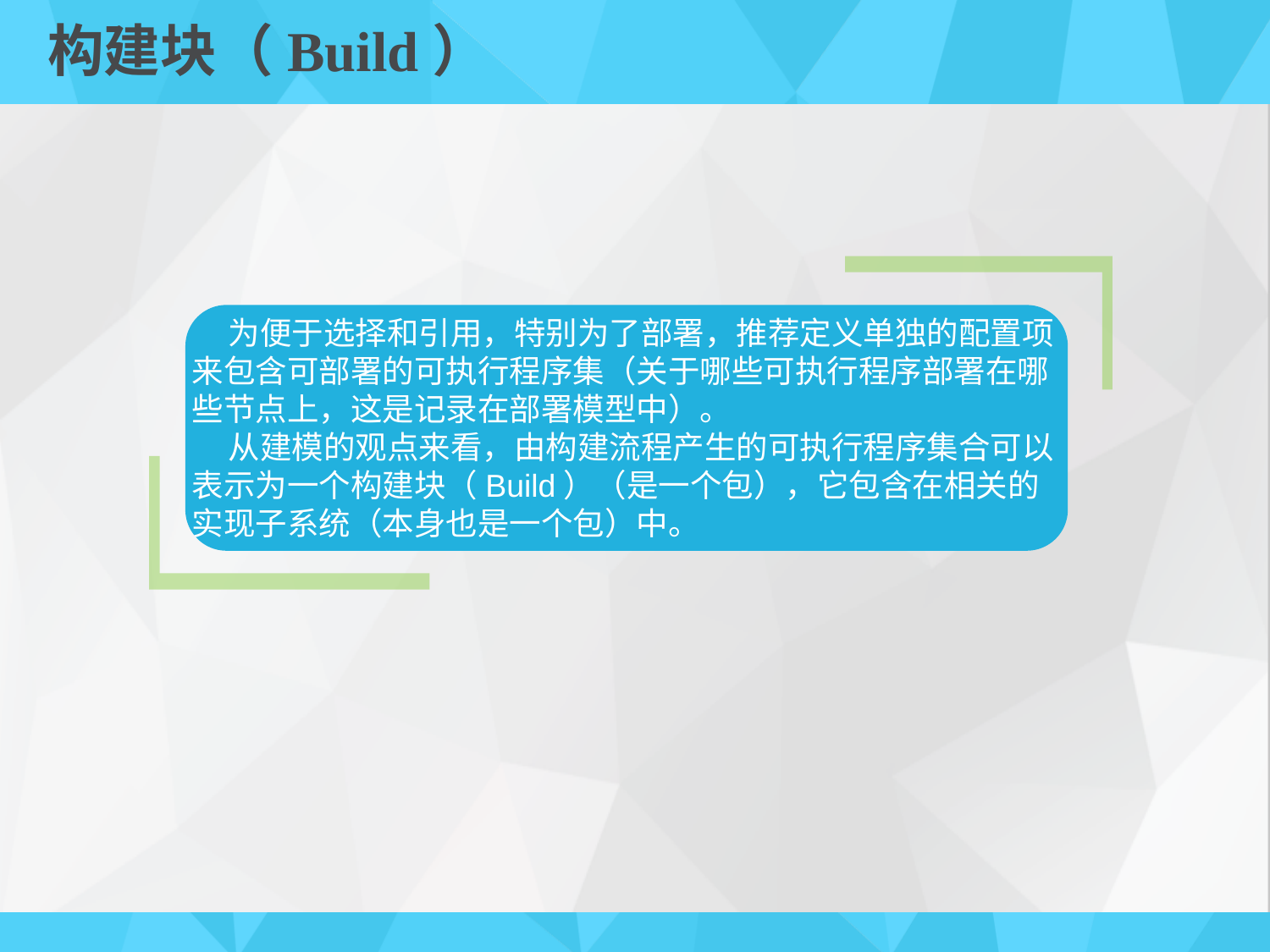

# 构建块（Build）

    为便于选择和引用，特别为了部署，推荐定义单独的配置项来包含可部署的可执行程序集（关于哪些可执行程序部署在哪些节点上，这是记录在部署模型中）。
    从建模的观点来看，由构建流程产生的可执行程序集合可以表示为一个构建块（Build）（是一个包），它包含在相关的实现子系统（本身也是一个包）中。